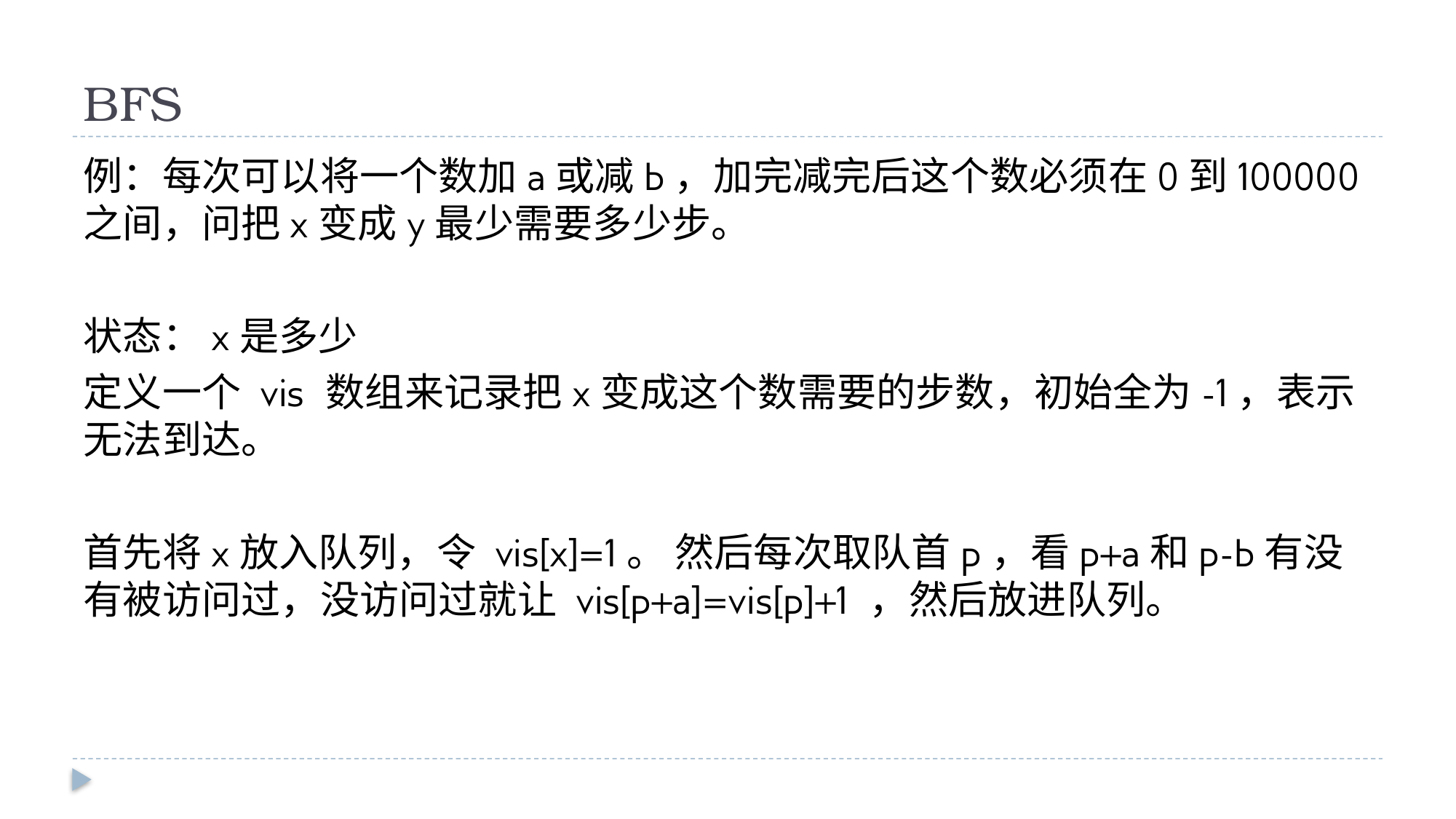

# BFS
例：每次可以将一个数加a或减b，加完减完后这个数必须在0到100000 之间，问把x变成y最少需要多少步。

状态：x是多少
定义一个 vis 数组来记录把x变成这个数需要的步数，初始全为-1，表示 无法到达。

首先将x放入队列，令 vis[x]=1。 然后每次取队首p，看p+a和p-b有没有被访问过，没访问过就让 vis[p+a]=vis[p]+1 ，然后放进队列。